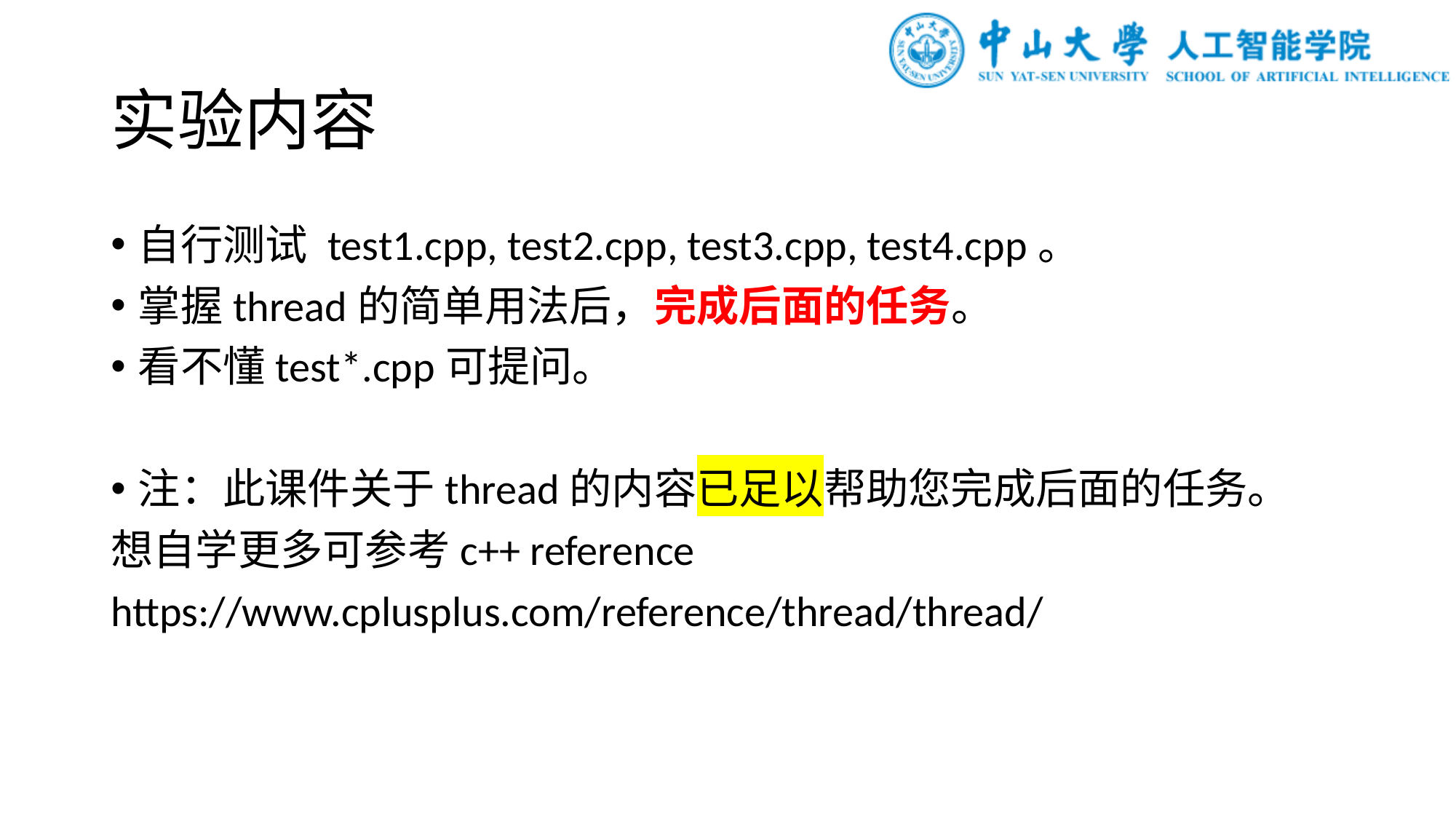

# 实验内容
自行测试 test1.cpp, test2.cpp, test3.cpp, test4.cpp。
掌握thread的简单用法后，完成后面的任务。
看不懂test*.cpp可提问。

注：此课件关于thread的内容已足以帮助您完成后面的任务。
想自学更多可参考c++ reference
https://www.cplusplus.com/reference/thread/thread/